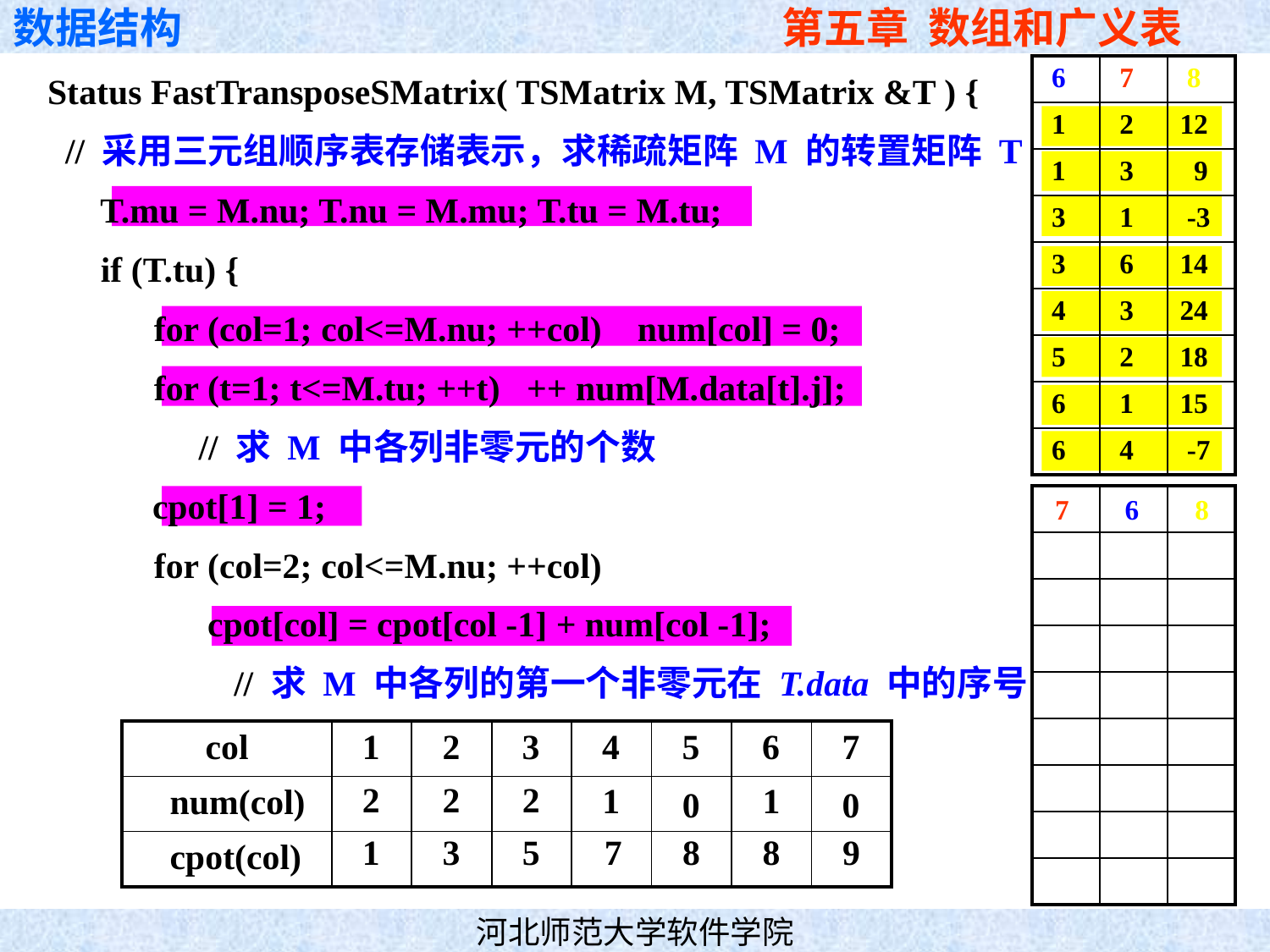

Status FastTransposeSMatrix( TSMatrix M, TSMatrix &T ) {
  // 采用三元组顺序表存储表示，求稀疏矩阵 M 的转置矩阵 T
      T.mu = M.nu; T.nu = M.mu; T.tu = M.tu;
      if (T.tu) {
            for (col=1; col<=M.nu; ++col)    num[col] = 0;
            for (t=1; t<=M.tu; ++t)   ++ num[M.data[t].j];
                 // 求 M 中各列非零元的个数
            cpot[1] = 1;
            for (col=2; col<=M.nu; ++col)
                  cpot[col] = cpot[col -1] + num[col -1];
                     // 求 M 中各列的第一个非零元在 T.data 中的序号
| 6 | 7 | 8 |
| --- | --- | --- |
| 1 | 2 | 12 |
| 1 | 3 | 9 |
| 3 | 1 | -3 |
| 3 | 6 | 14 |
| 4 | 3 | 24 |
| 5 | 2 | 18 |
| 6 | 1 | 15 |
| 6 | 4 | -7 |

|  |  |  |
| --- | --- | --- |
|  |  |  |
|  |  |  |
|  |  |  |
|  |  |  |
|  |  |  |
|  |  |  |
|  |  |  |
|  |  |  |
7        6        8

| col | 1 | 2 | 3 | 4 | 5 | 6 | 7 |
| --- | --- | --- | --- | --- | --- | --- | --- |
| num(col) |  |  |  |  |  |  |  |
| cpot(col) |  |  |  |  |  |  |  |
0       0       0       0       0       0       0
1
2
1
2
2
1
1
1
1
3
5
7
8
8
9